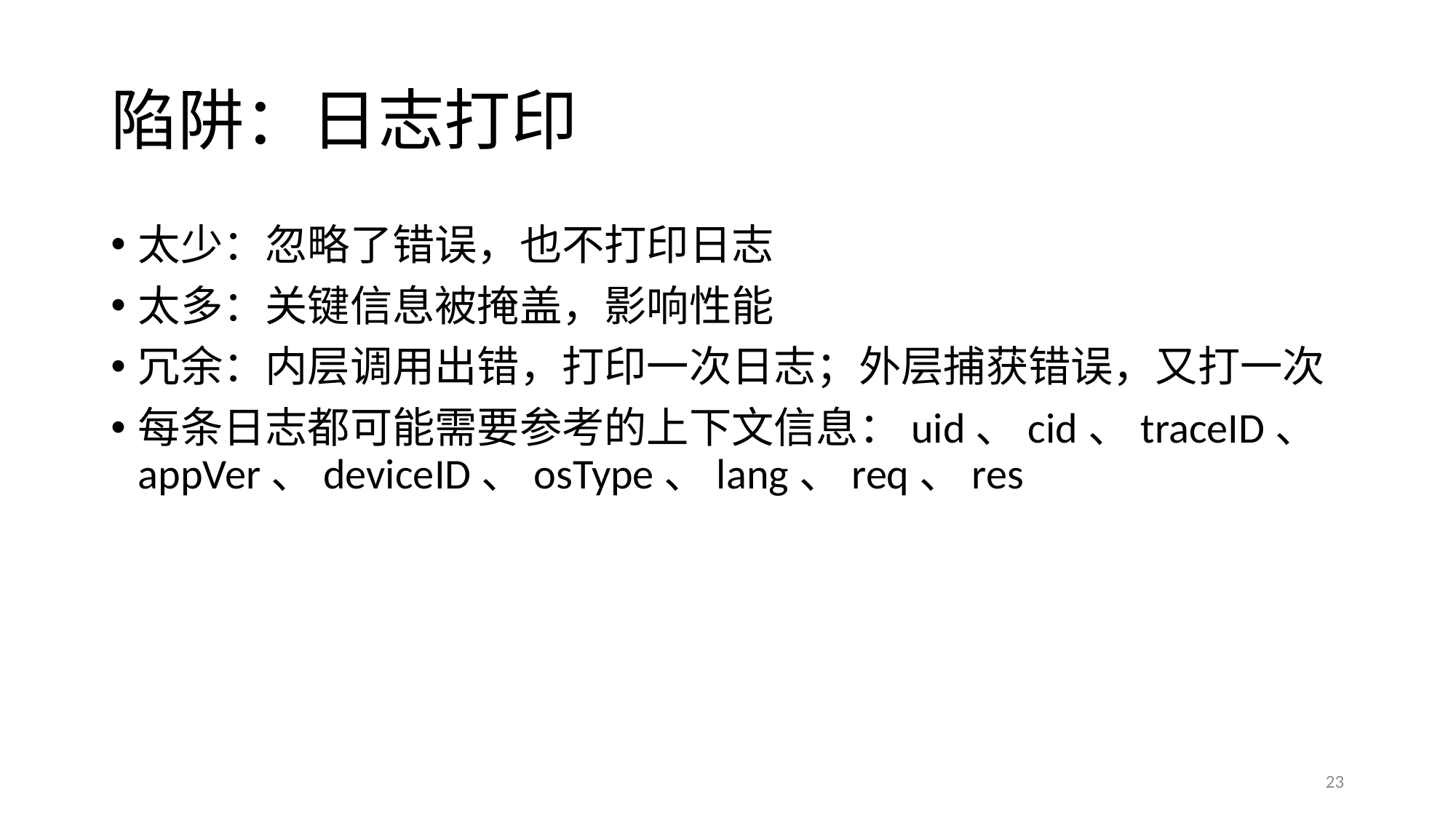

# 陷阱：日志打印
太少：忽略了错误，也不打印日志
太多：关键信息被掩盖，影响性能
冗余：内层调用出错，打印一次日志；外层捕获错误，又打一次
每条日志都可能需要参考的上下文信息：uid、cid、traceID、appVer、deviceID、osType、lang、req、res
23